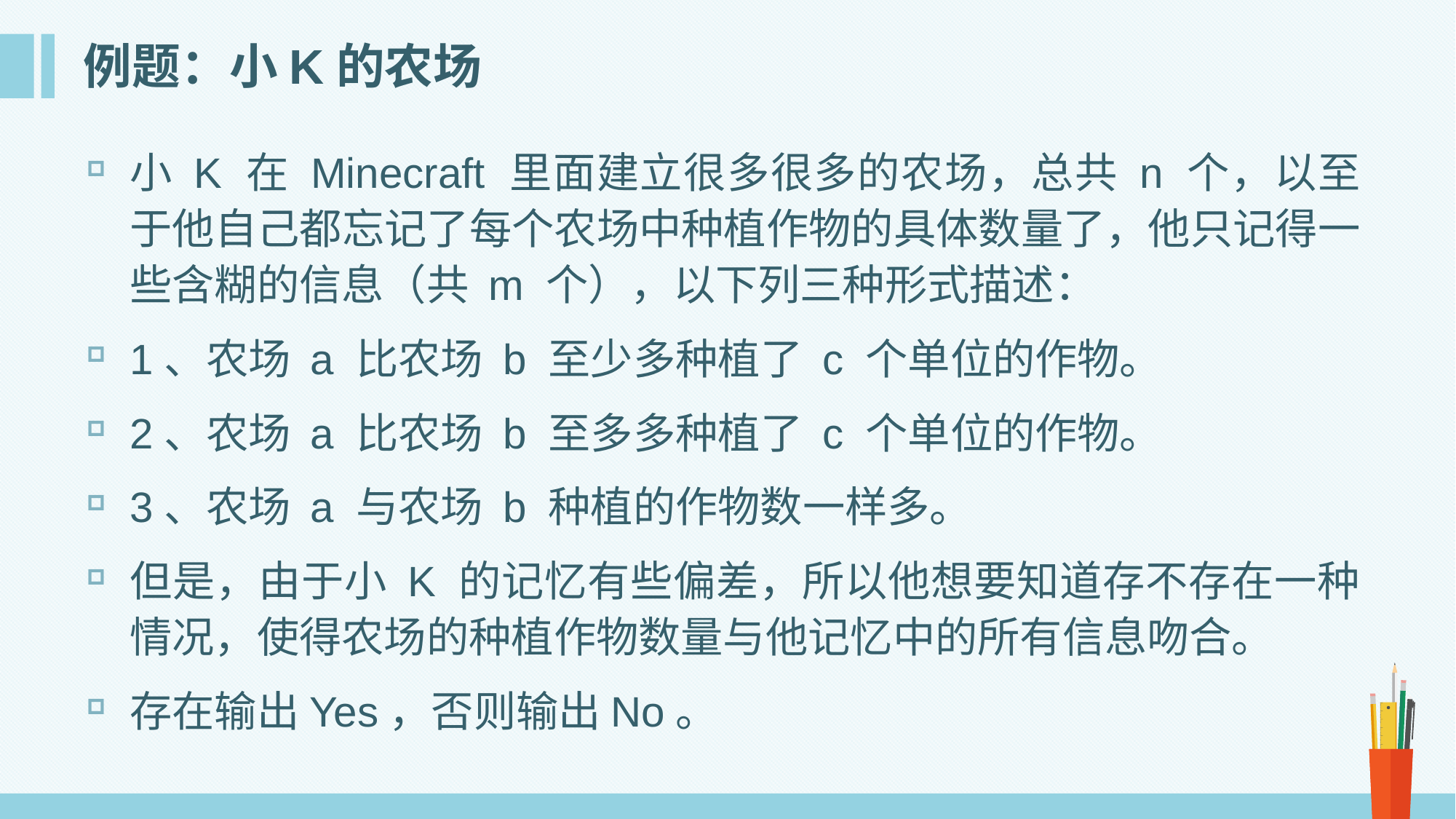

# 例题：小K的农场
小 K 在 Minecraft 里面建立很多很多的农场，总共 n 个，以至于他自己都忘记了每个农场中种植作物的具体数量了，他只记得一些含糊的信息（共 m 个），以下列三种形式描述：
1、农场 a 比农场 b 至少多种植了 c 个单位的作物。
2、农场 a 比农场 b 至多多种植了 c 个单位的作物。
3、农场 a 与农场 b 种植的作物数一样多。
但是，由于小 K 的记忆有些偏差，所以他想要知道存不存在一种情况，使得农场的种植作物数量与他记忆中的所有信息吻合。
存在输出Yes，否则输出No。